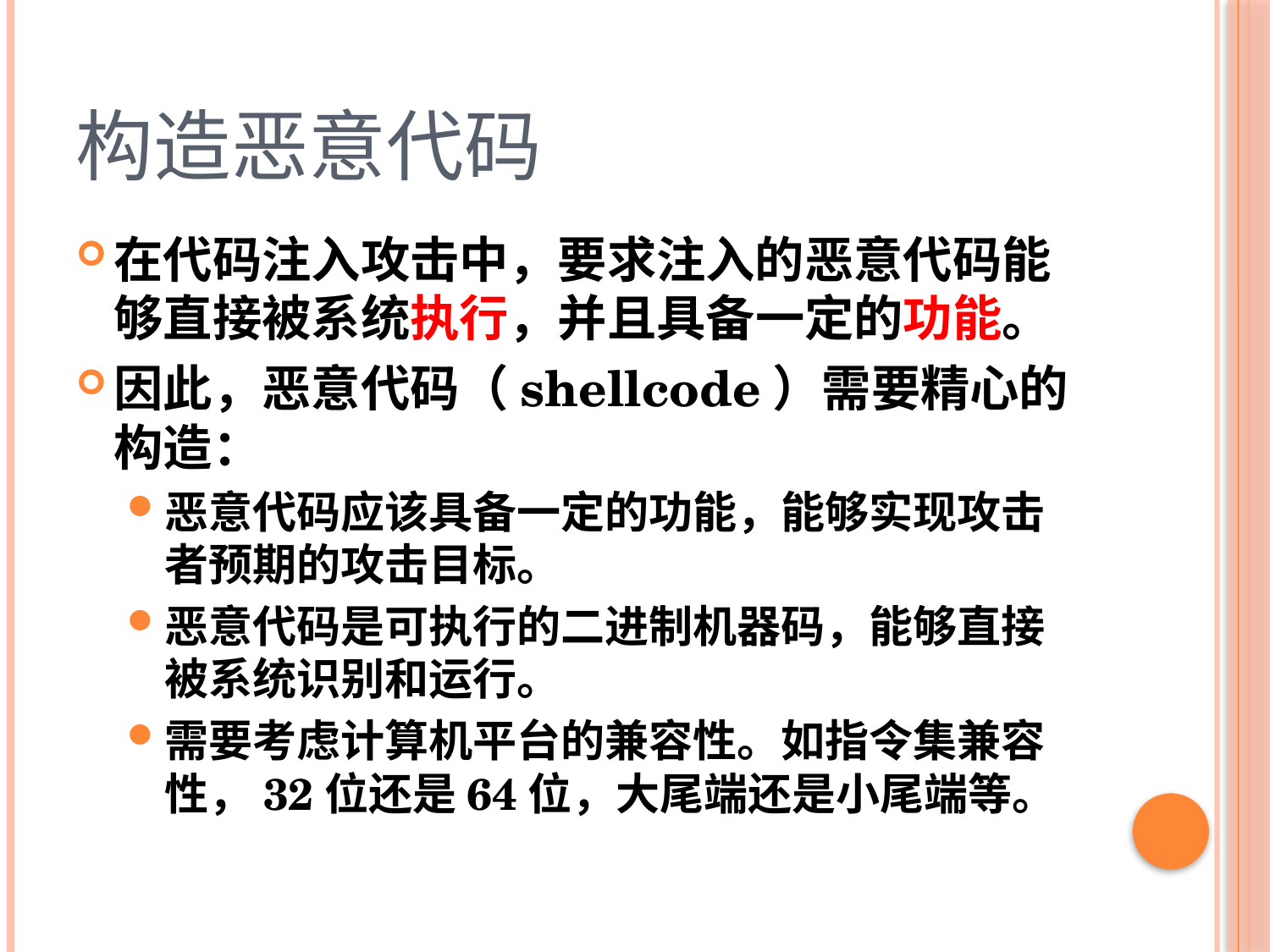

# 构造恶意代码
在代码注入攻击中，要求注入的恶意代码能够直接被系统执行，并且具备一定的功能。
因此，恶意代码（shellcode）需要精心的构造：
恶意代码应该具备一定的功能，能够实现攻击者预期的攻击目标。
恶意代码是可执行的二进制机器码，能够直接被系统识别和运行。
需要考虑计算机平台的兼容性。如指令集兼容性，32位还是64位，大尾端还是小尾端等。